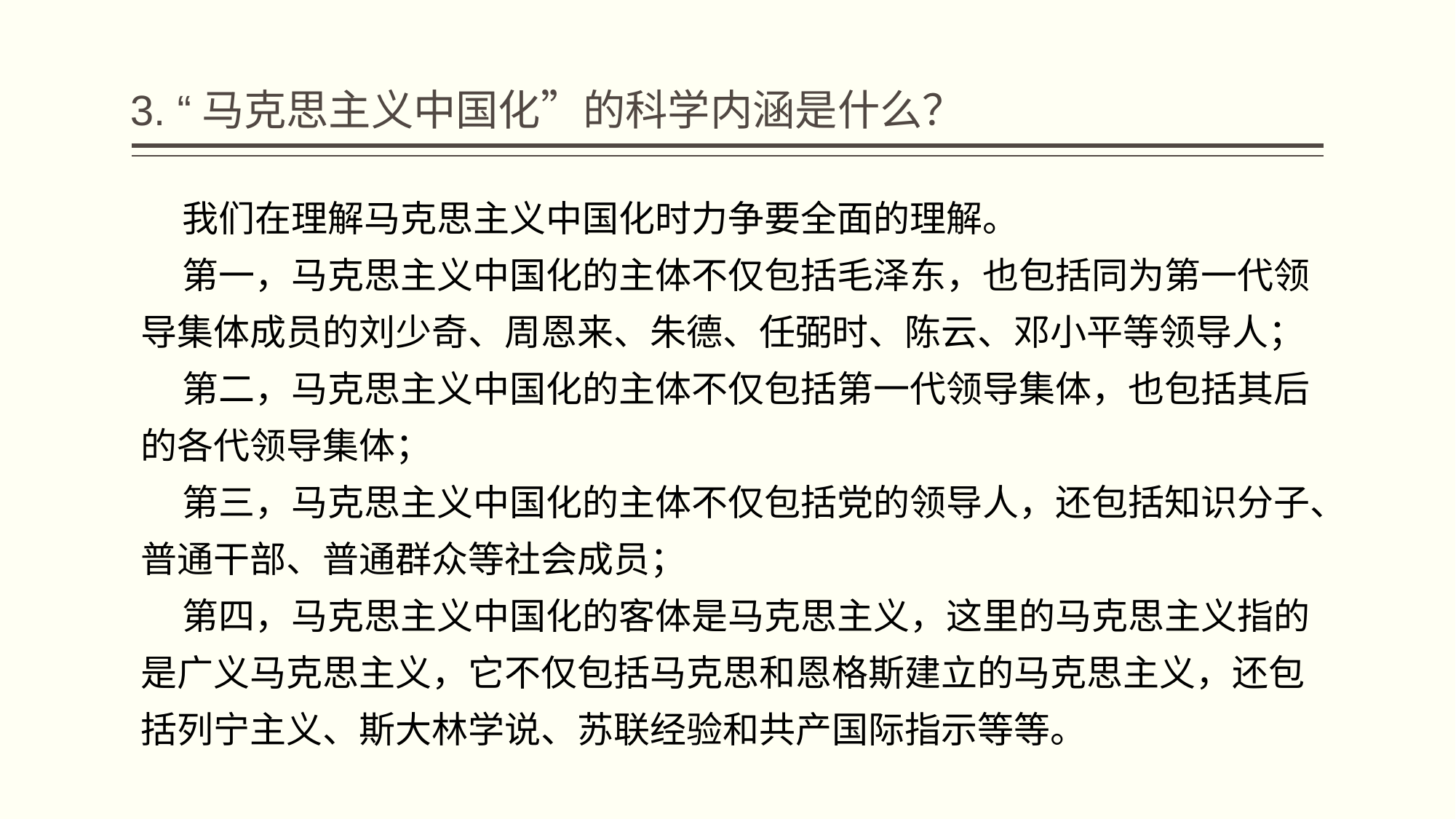

# 3. “马克思主义中国化”的科学内涵是什么？
    我们在理解马克思主义中国化时力争要全面的理解。
    第一，马克思主义中国化的主体不仅包括毛泽东，也包括同为第一代领导集体成员的刘少奇、周恩来、朱德、任弼时、陈云、邓小平等领导人；
    第二，马克思主义中国化的主体不仅包括第一代领导集体，也包括其后的各代领导集体；
    第三，马克思主义中国化的主体不仅包括党的领导人，还包括知识分子、普通干部、普通群众等社会成员；
    第四，马克思主义中国化的客体是马克思主义，这里的马克思主义指的是广义马克思主义，它不仅包括马克思和恩格斯建立的马克思主义，还包括列宁主义、斯大林学说、苏联经验和共产国际指示等等。